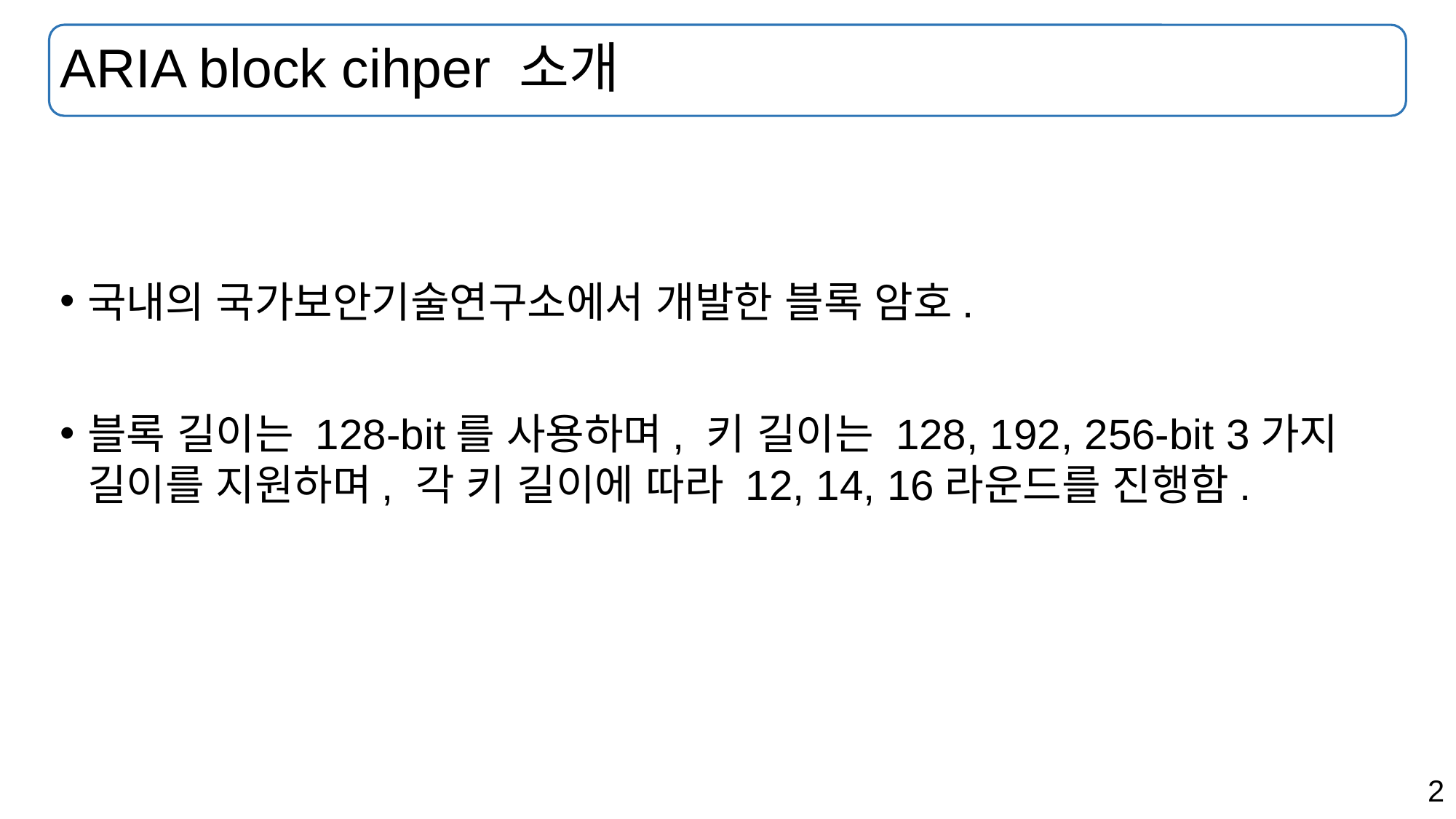

# ARIA block cihper 소개

국내의 국가보안기술연구소에서 개발한 블록 암호.

블록 길이는 128-bit를 사용하며, 키 길이는 128, 192, 256-bit 3가지 길이를 지원하며, 각 키 길이에 따라 12, 14, 16라운드를 진행함.